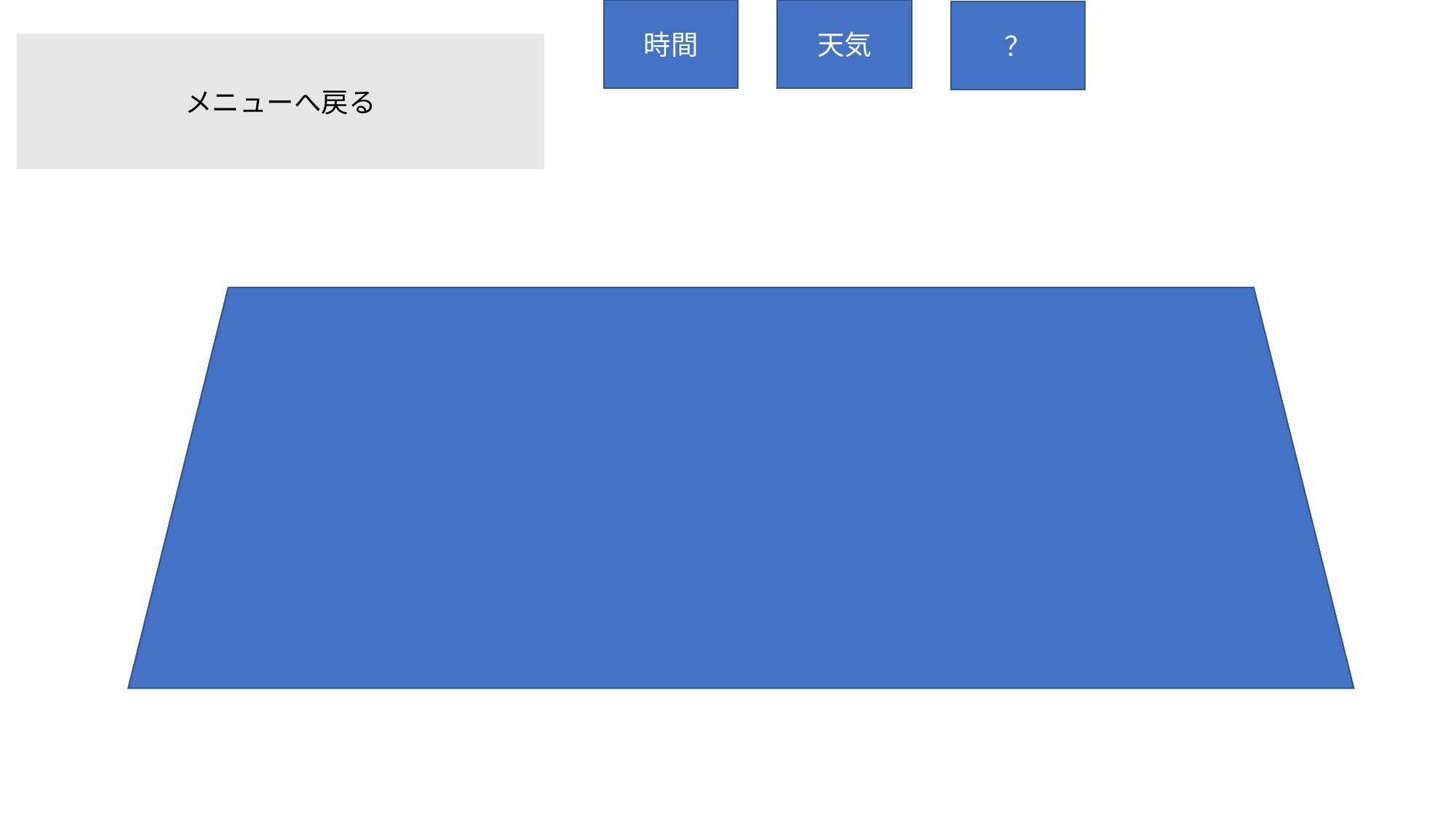

マップ選択シーン
時間
天気

朝
昼
夕
夜
？
メニューへ戻る